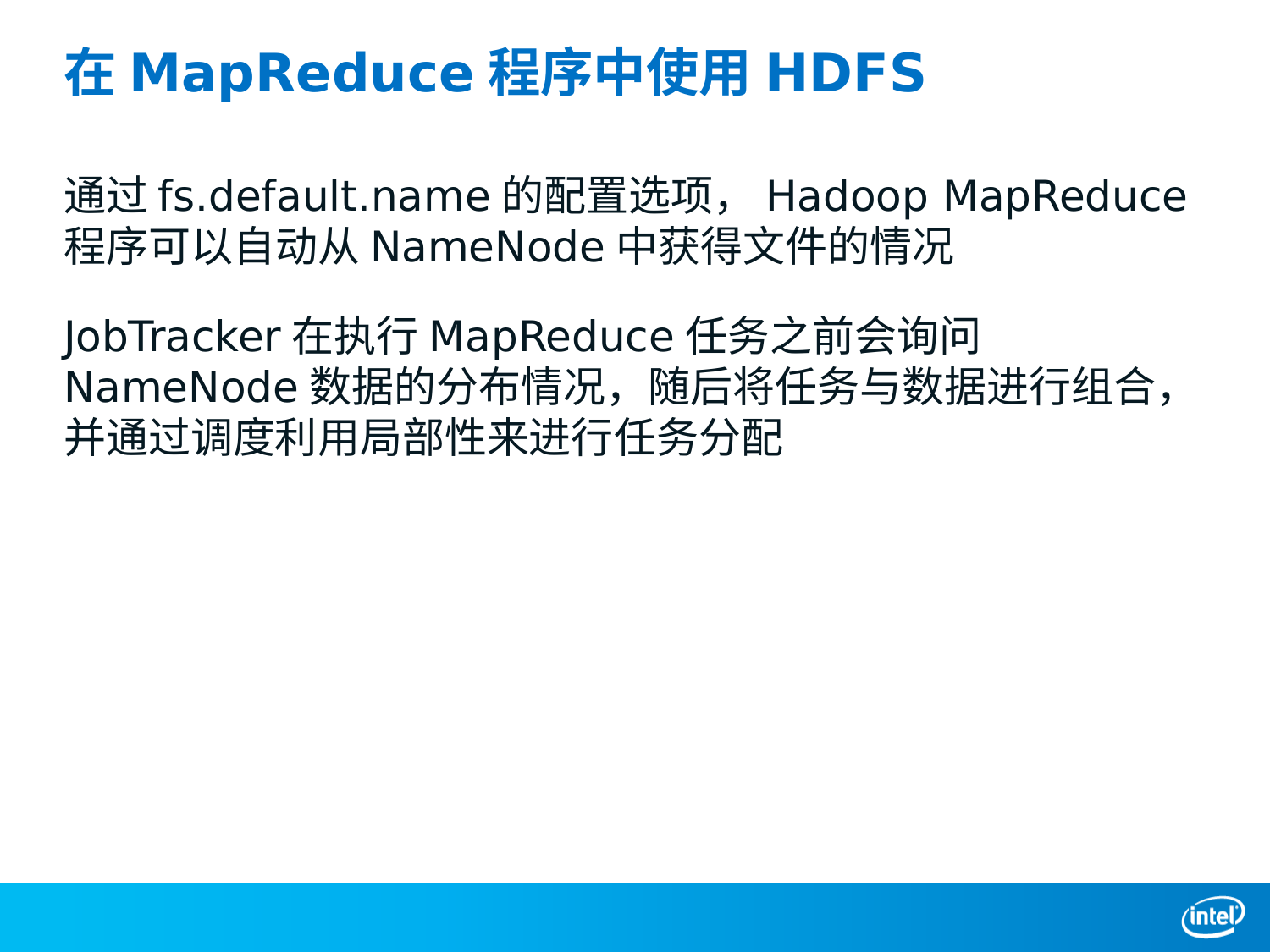

# 在MapReduce程序中使用HDFS
通过fs.default.name的配置选项，Hadoop MapReduce程序可以自动从NameNode中获得文件的情况
JobTracker在执行MapReduce任务之前会询问NameNode数据的分布情况，随后将任务与数据进行组合，并通过调度利用局部性来进行任务分配